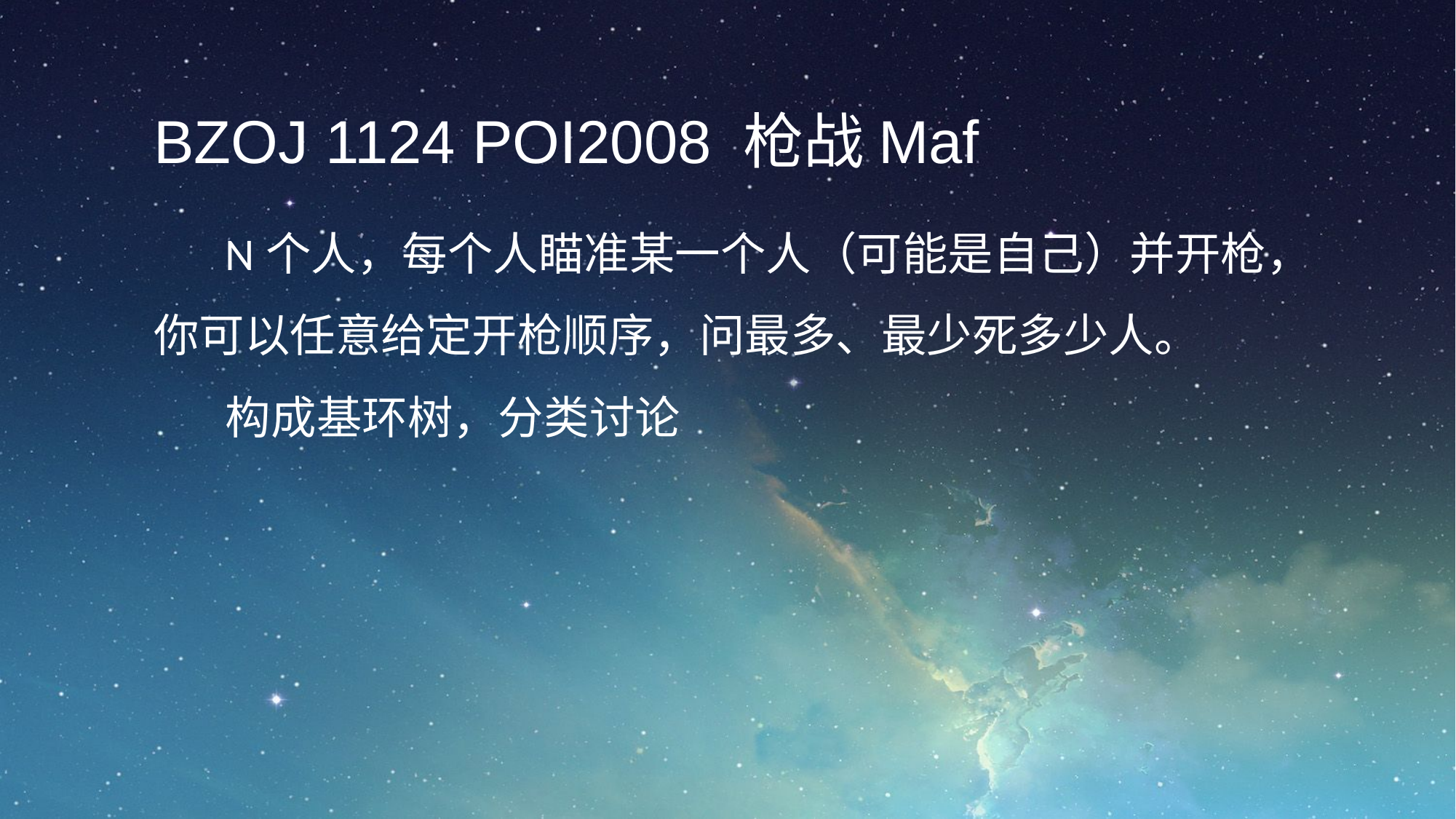

BZOJ 1124 POI2008 枪战Maf
N个人，每个人瞄准某一个人（可能是自己）并开枪，你可以任意给定开枪顺序，问最多、最少死多少人。
构成基环树，分类讨论